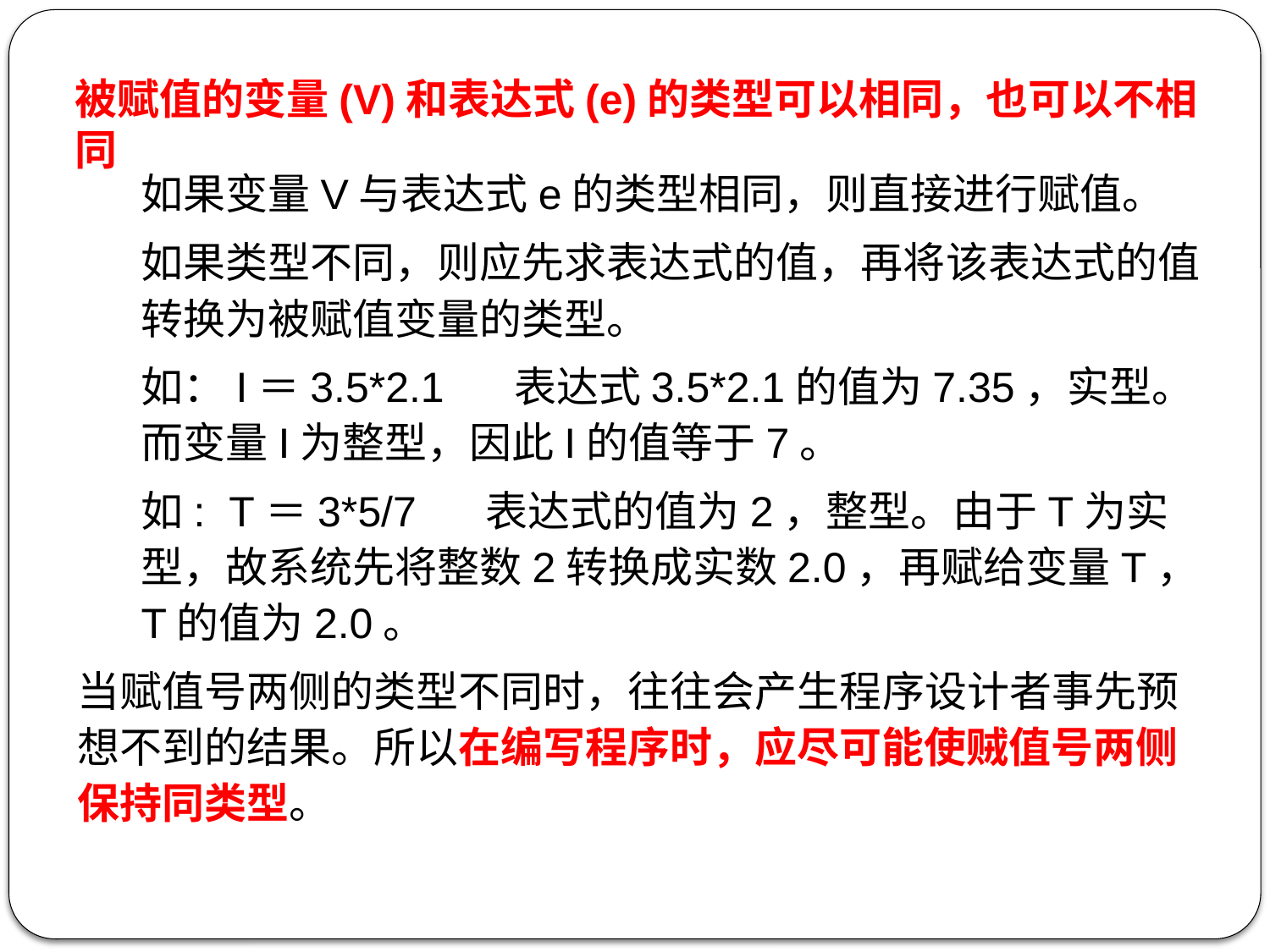

被赋值的变量(V)和表达式(e)的类型可以相同，也可以不相同
如果变量V与表达式e的类型相同，则直接进行赋值。
如果类型不同，则应先求表达式的值，再将该表达式的值转换为被赋值变量的类型。
如：I＝3.5*2.1     表达式3.5*2.1的值为7.35，实型。而变量I为整型，因此I的值等于7。
如:  T＝3*5/7     表达式的值为2，整型。由于T为实型，故系统先将整数2转换成实数2.0，再赋给变量T，T的值为2.0。
当赋值号两侧的类型不同时，往往会产生程序设计者事先预想不到的结果。所以在编写程序时，应尽可能使贼值号两侧保持同类型。